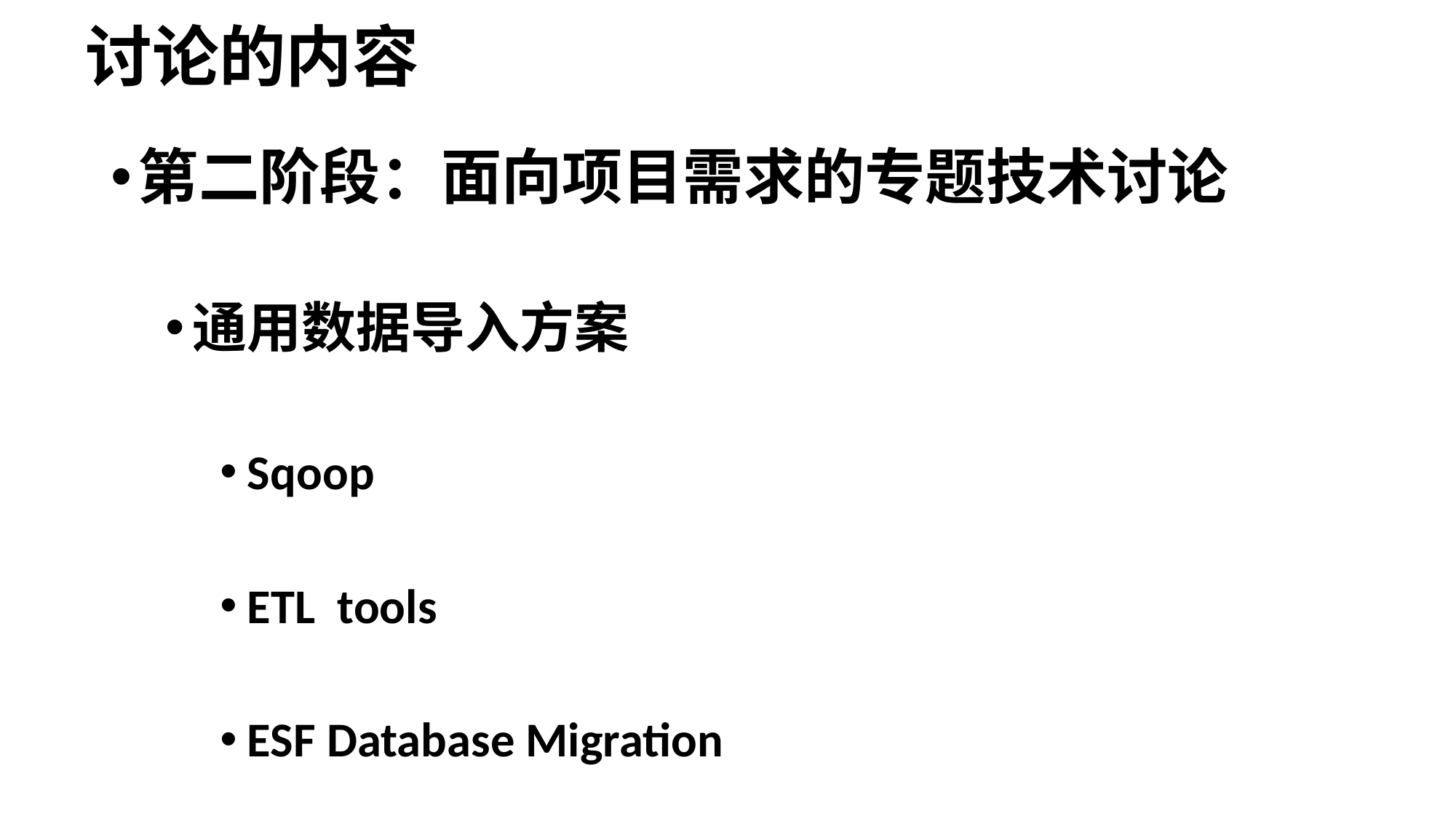

# 讨论的内容
第二阶段：面向项目需求的专题技术讨论

通用数据导入方案

Sqoop

ETL  tools

ESF Database Migration